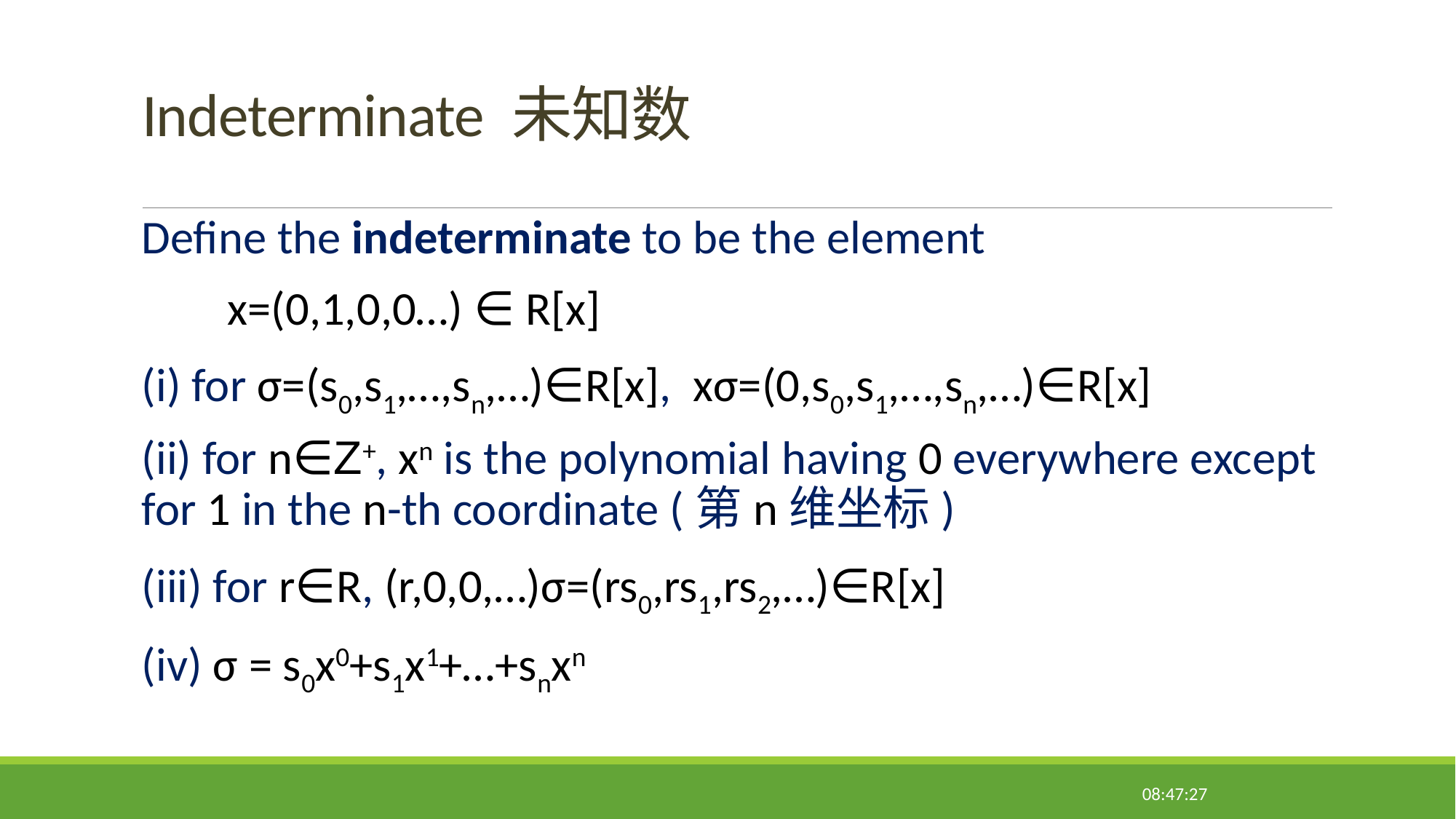

# Indeterminate 未知数
Define the indeterminate to be the element
        x=(0,1,0,0…) ∈ R[x]
(i) for σ=(s0,s1,…,sn,…)∈R[x],  xσ=(0,s0,s1,…,sn,…)∈R[x]
(ii) for n∈Z+, xn is the polynomial having 0 everywhere except for 1 in the n-th coordinate (第n维坐标)
(iii) for r∈R, (r,0,0,…)σ=(rs0,rs1,rs2,…)∈R[x]
(iv) σ = s0x0+s1x1+…+snxn
08:47:27